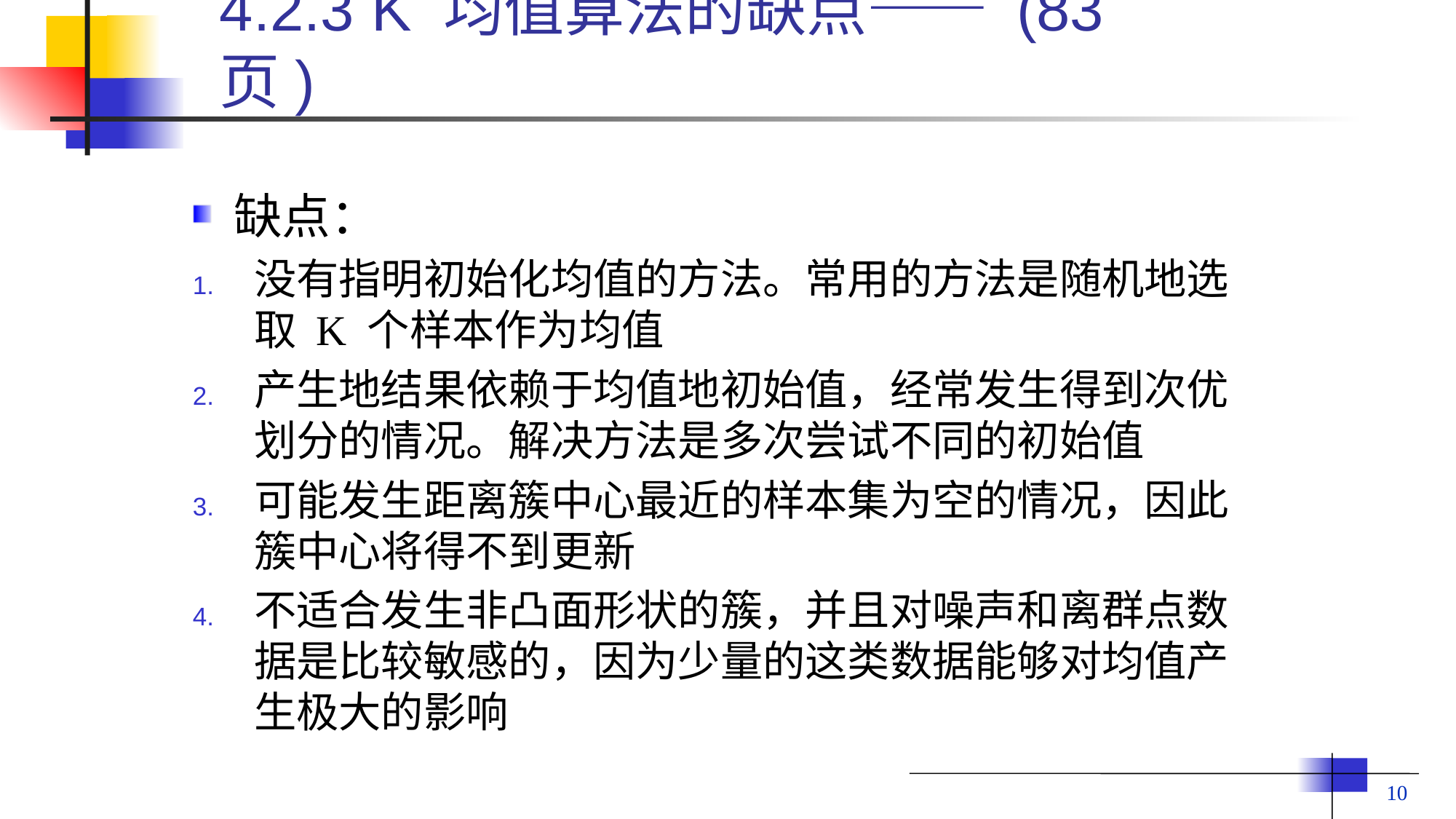

# 4.2.3 K 均值算法的缺点—— (83页)
缺点：
没有指明初始化均值的方法。常用的方法是随机地选取 K 个样本作为均值
产生地结果依赖于均值地初始值，经常发生得到次优划分的情况。解决方法是多次尝试不同的初始值
可能发生距离簇中心最近的样本集为空的情况，因此簇中心将得不到更新
不适合发生非凸面形状的簇，并且对噪声和离群点数据是比较敏感的，因为少量的这类数据能够对均值产生极大的影响
10